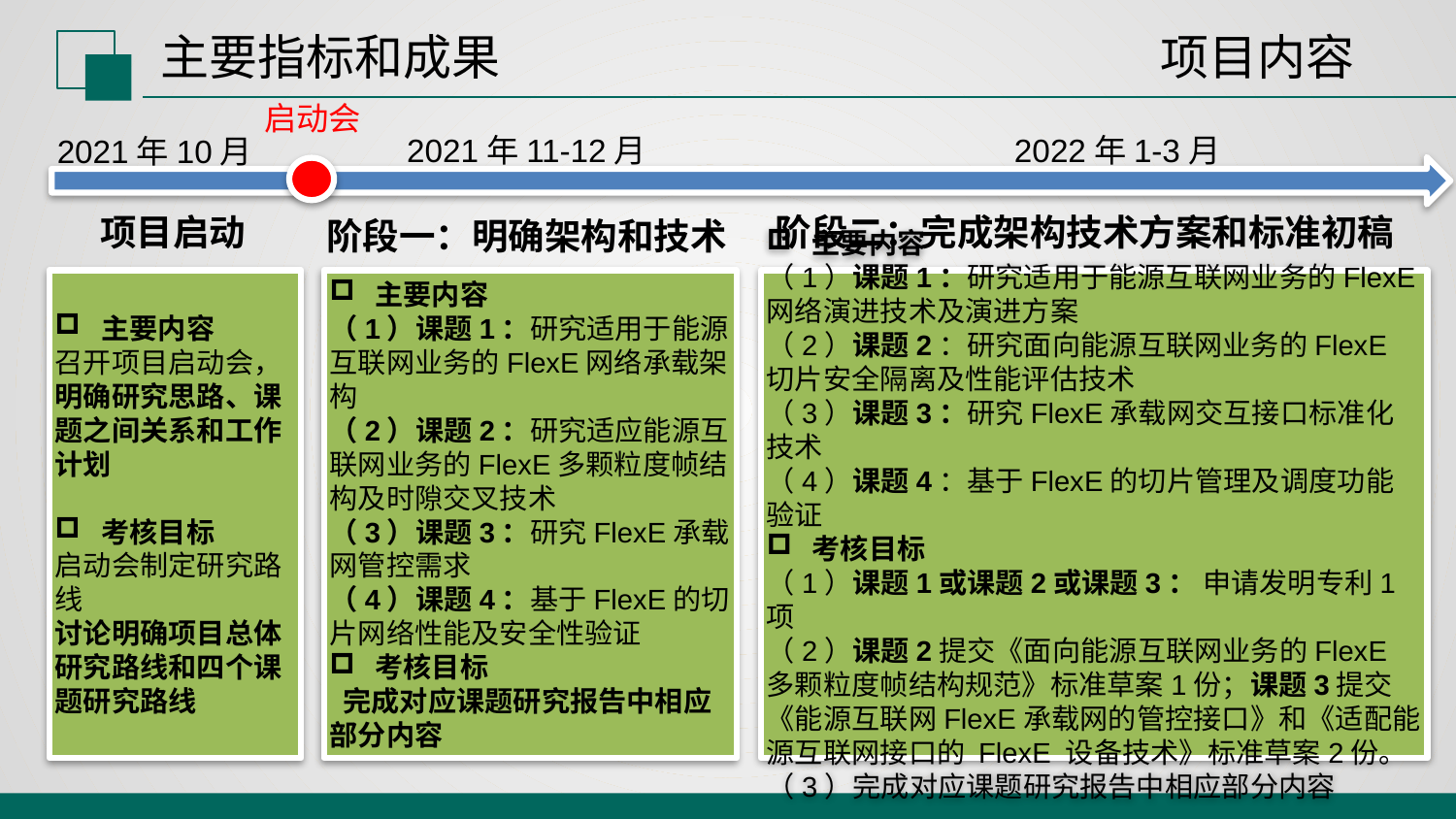

主要指标和成果
项目内容
启动会
2022年1-3月
2021年11-12月
2021年10月

项目启动
阶段二：完成架构技术方案和标准初稿
阶段一：明确架构和技术
  主要内容
召开项目启动会，明确研究思路、课题之间关系和工作计划

  考核目标
启动会制定研究路线
讨论明确项目总体研究路线和四个课题研究路线
主要内容
（1）课题1：研究适用于能源互联网业务的FlexE网络承载架构
（2）课题2：研究适应能源互联网业务的FlexE多颗粒度帧结构及时隙交叉技术
（3）课题3：研究FlexE承载网管控需求
（4）课题4：基于FlexE的切片网络性能及安全性验证
考核目标
 完成对应课题研究报告中相应部分内容
主要内容
（1）课题1：研究适用于能源互联网业务的FlexE网络演进技术及演进方案
（2）课题2：研究面向能源互联网业务的FlexE切片安全隔离及性能评估技术
（3）课题3：研究FlexE承载网交互接口标准化技术
（4）课题4：基于FlexE的切片管理及调度功能验证
考核目标
（1）课题1或课题2或课题3： 申请发明专利1项
（2）课题2提交《面向能源互联网业务的FlexE多颗粒度帧结构规范》标准草案1份；课题3提交《能源互联网FlexE承载网的管控接口》和《适配能源互联网接口的 FlexE 设备技术》标准草案2份。
（3）完成对应课题研究报告中相应部分内容